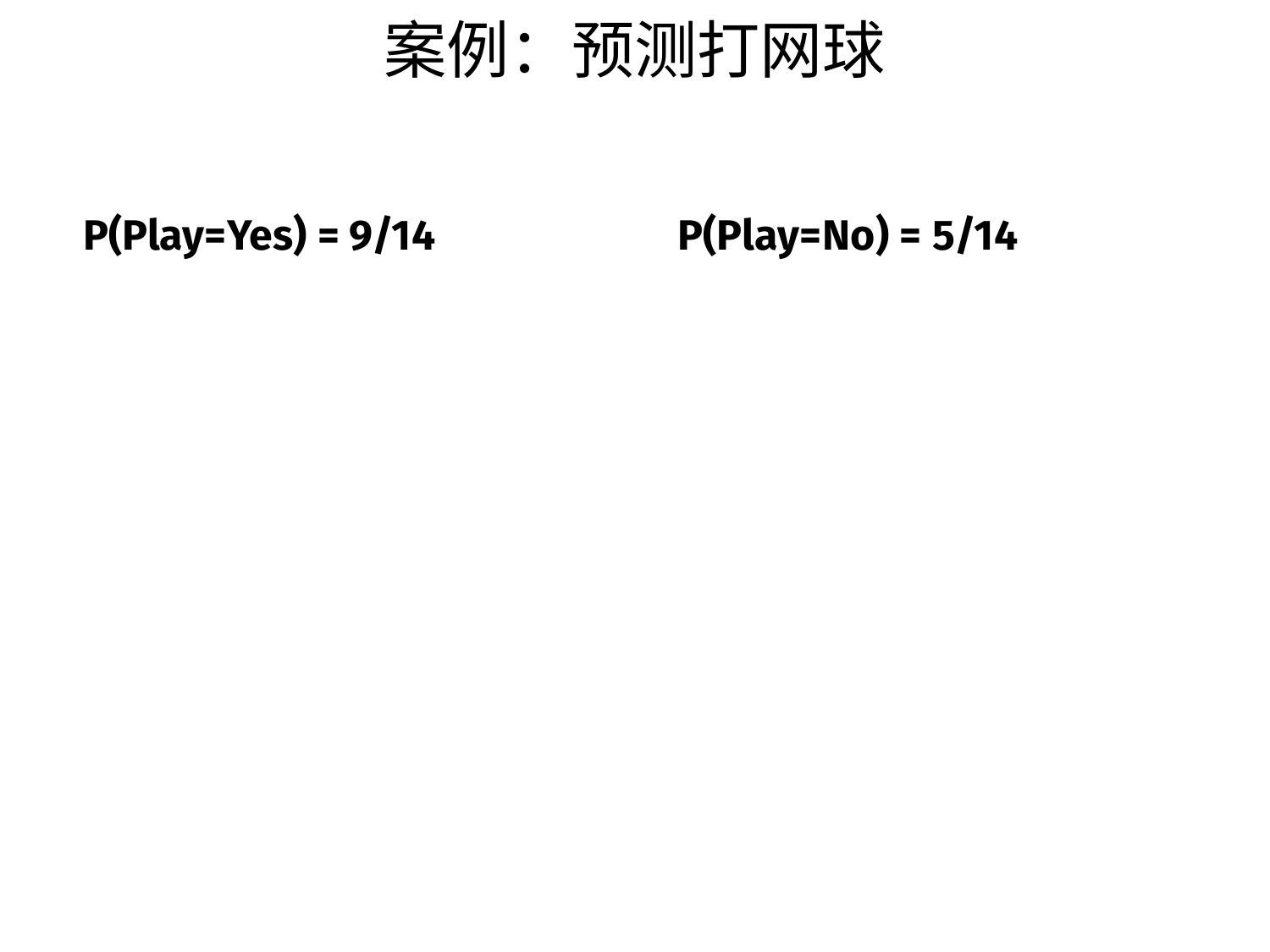

# 案例：预测打网球
P(Play=Yes) = 9/14	P(Play=No) = 5/14